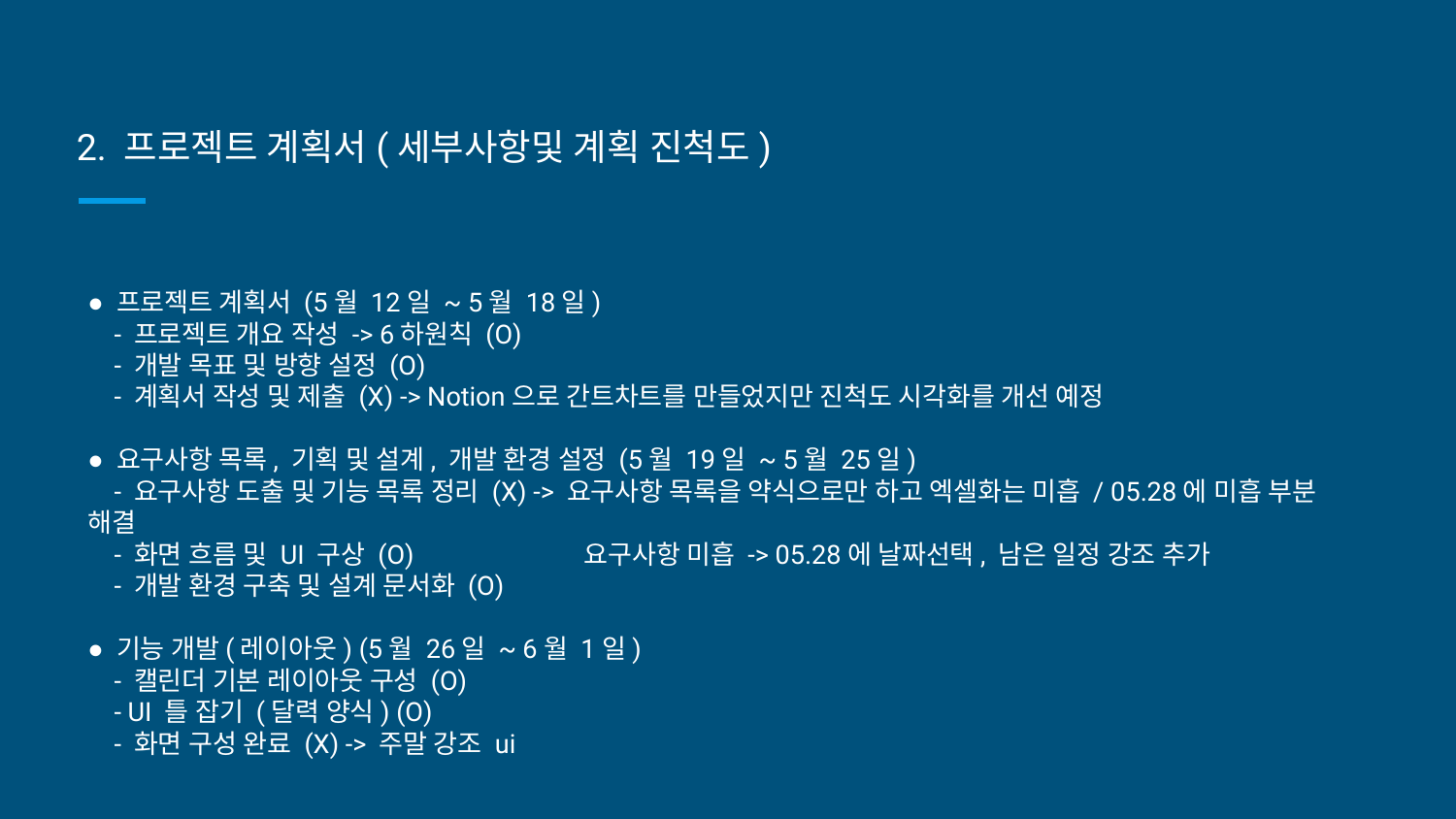

# 2. 프로젝트 계획서(세부사항및 계획 진척도)
● 프로젝트 계획서 (5월 12일 ~ 5월 18일)
    - 프로젝트 개요 작성 -> 6하원칙 (O)
    - 개발 목표 및 방향 설정 (O)
    - 계획서 작성 및 제출 (X) -> Notion으로 간트차트를 만들었지만 진척도 시각화를 개선 예정

● 요구사항 목록, 기획 및 설계, 개발 환경 설정 (5월 19일 ~ 5월 25일)
    - 요구사항 도출 및 기능 목록 정리 (X) -> 요구사항 목록을 약식으로만 하고 엑셀화는 미흡 / 05.28에 미흡 부분 해결
    - 화면 흐름 및 UI 구상 (O)                         요구사항 미흡 -> 05.28에 날짜선택, 남은 일정 강조 추가
    - 개발 환경 구축 및 설계 문서화 (O)

● 기능 개발(레이아웃) (5월 26일 ~ 6월 1일)
    - 캘린더 기본 레이아웃 구성 (O)
    - UI 틀 잡기 (달력 양식) (O)
    - 화면 구성 완료 (X) -> 주말 강조 ui